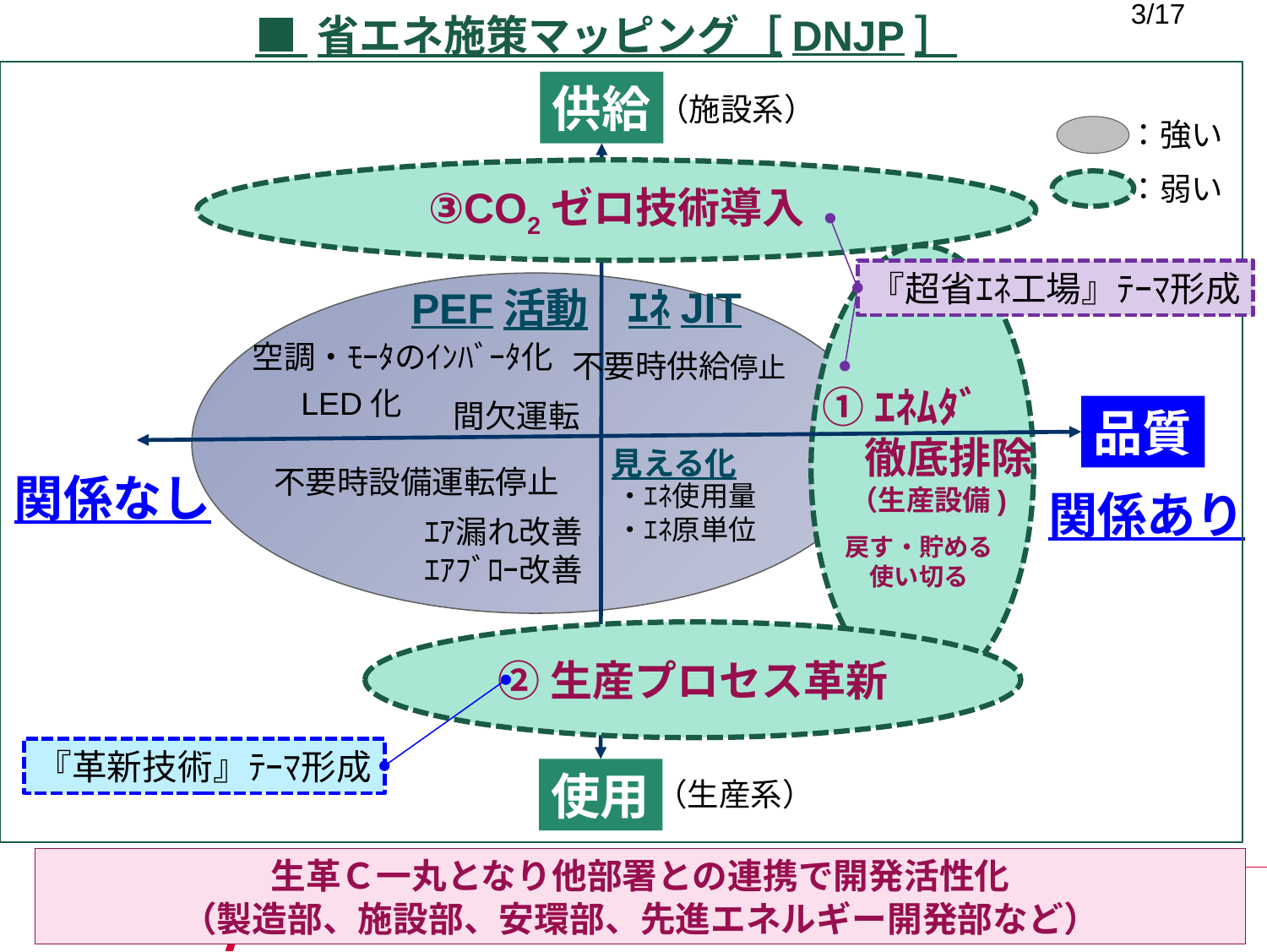

■ 省エネ施策マッピング［DNJP］

供給
：強い

③CO2ゼロ技術導入
：弱い

ｴﾈJIT
PEF活動
空調・ﾓｰﾀのｲﾝﾊﾞｰﾀ化

不要時供給停止
①ｴﾈﾑﾀﾞ
　徹底排除
　（生産設備)
LED化
間欠運転
品質
見える化
不要時設備運転停止
関係なし
・ｴﾈ使用量
・ｴﾈ原単位
関係あり
ｴｱ漏れ改善
ｴｱﾌﾞﾛｰ改善
戻す・貯める
使い切る
②生産プロセス革新
使用
（施設系）
『超省ｴﾈ工場』ﾃｰﾏ形成
『革新技術』ﾃｰﾏ形成
（生産系）
生革Ｃ一丸となり他部署との連携で開発活性化
（製造部、施設部、安環部、先進エネルギー開発部など）